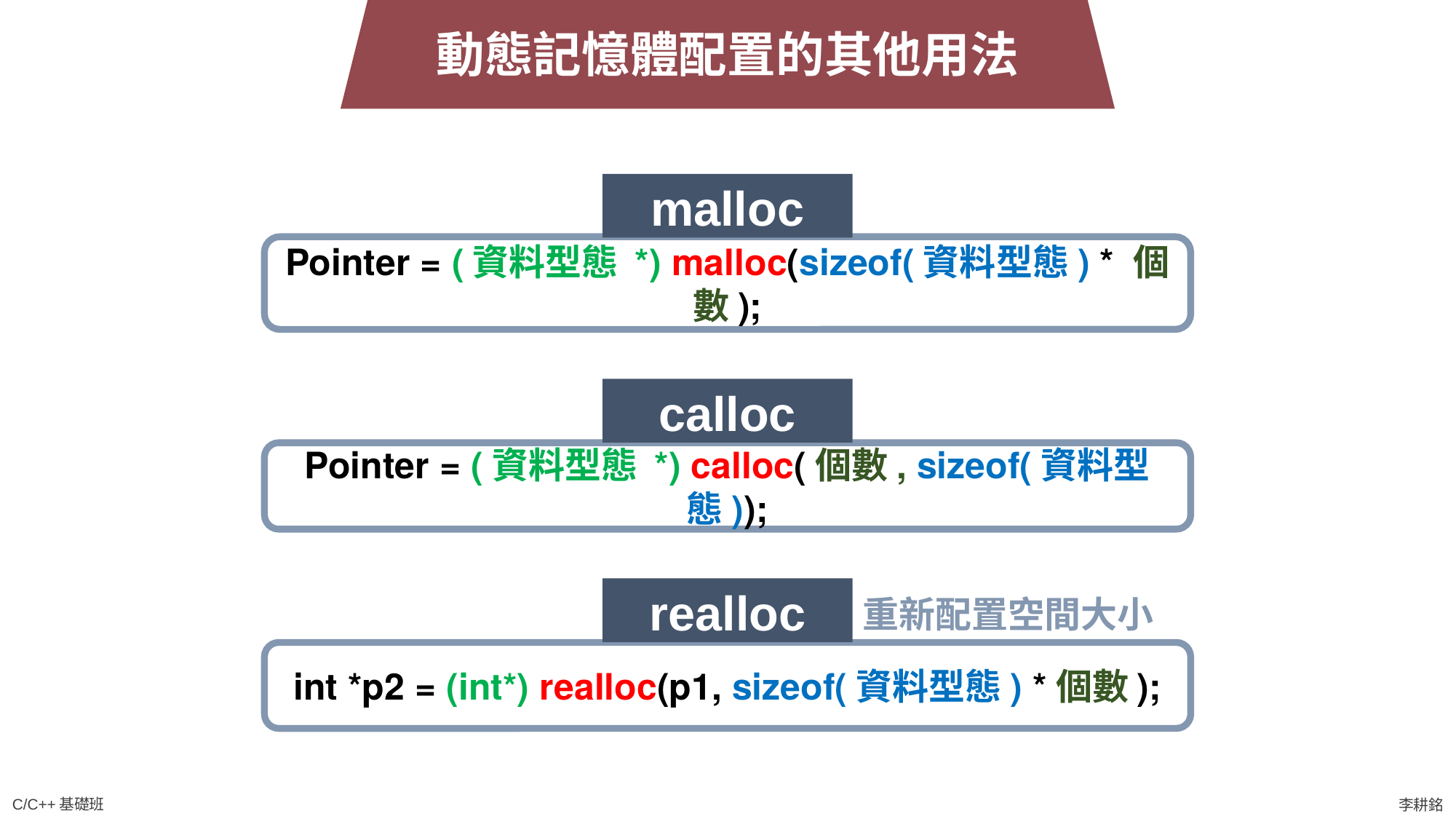

動態記憶體配置的其他用法
malloc

Pointer = (資料型態 *) malloc(sizeof(資料型態) * 個數);
calloc

Pointer = (資料型態 *) calloc(個數, sizeof(資料型態));
realloc

重新配置空間大小
int *p2 = (int*) realloc(p1, sizeof(資料型態) *個數);
C/C++基礎班
李耕銘